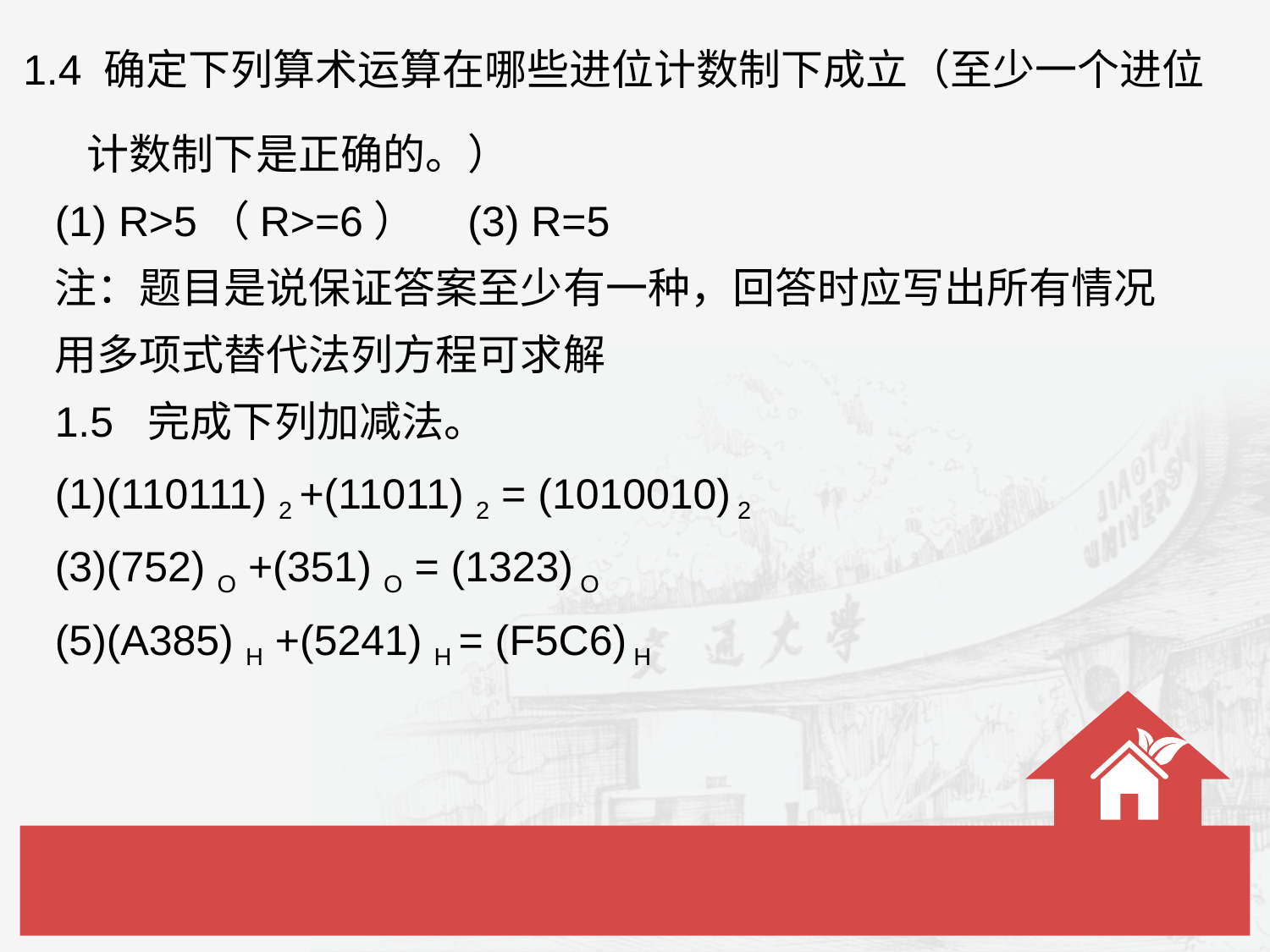

1.4 确定下列算术运算在哪些进位计数制下成立（至少一个进位
	计数制下是正确的。）
(1) R>5（R>=6）   	(3) R=5
注：题目是说保证答案至少有一种，回答时应写出所有情况
用多项式替代法列方程可求解
1.5  完成下列加减法。
(1)(110111) 2 +(11011) 2 = (1010010) 2
(3)(752) O +(351) O = (1323) O
(5)(A385) H +(5241) H = (F5C6) H